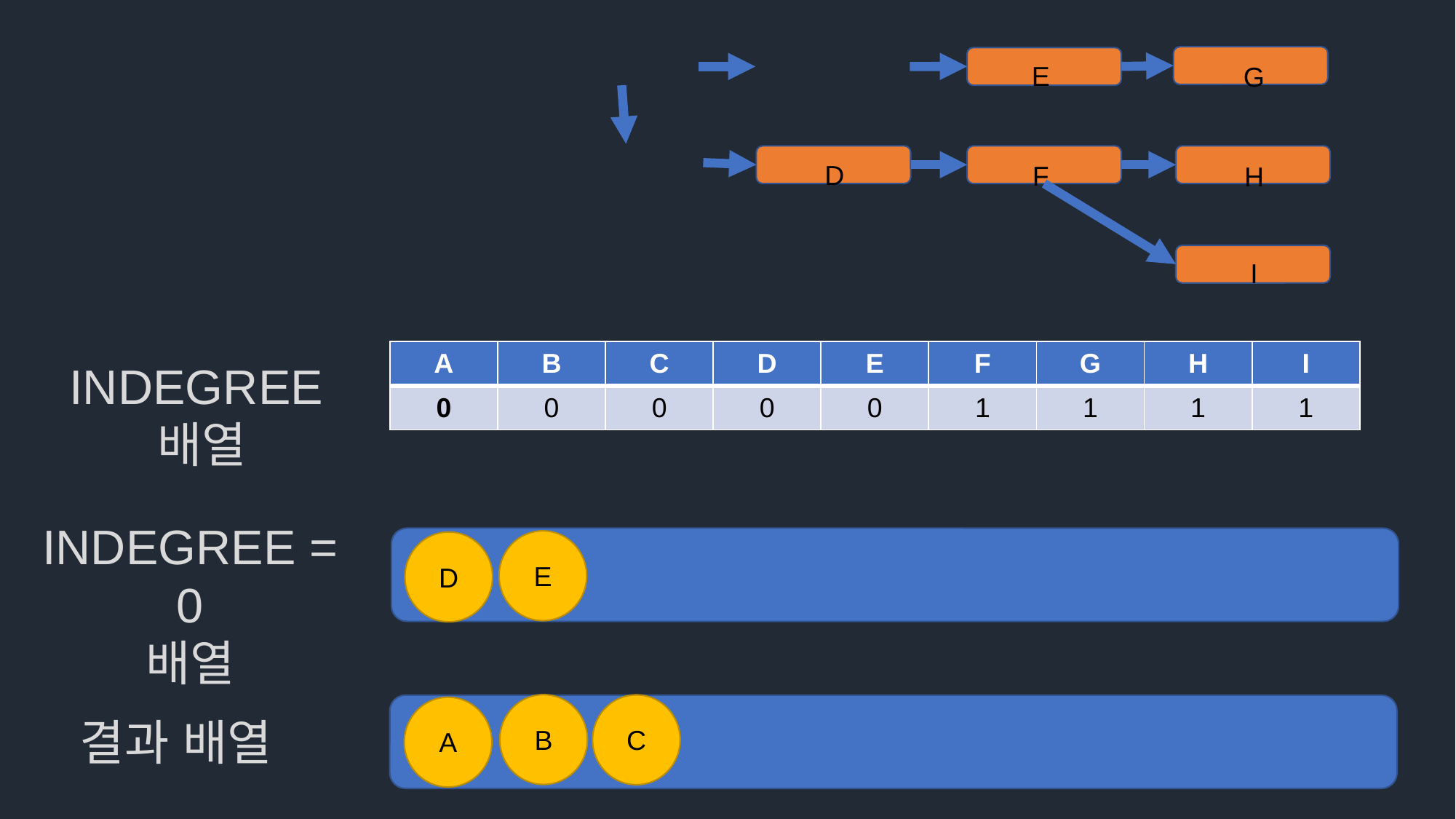

E
G

D
F
H

I
| A | B | C | D | E | F | G | H | I |
| --- | --- | --- | --- | --- | --- | --- | --- | --- |
| 0 | 0 | 0 | 0 | 0 | 1 | 1 | 1 | 1 |
INDEGREE배열
INDEGREE = 0
배열

E
D

결과 배열
B
C
A